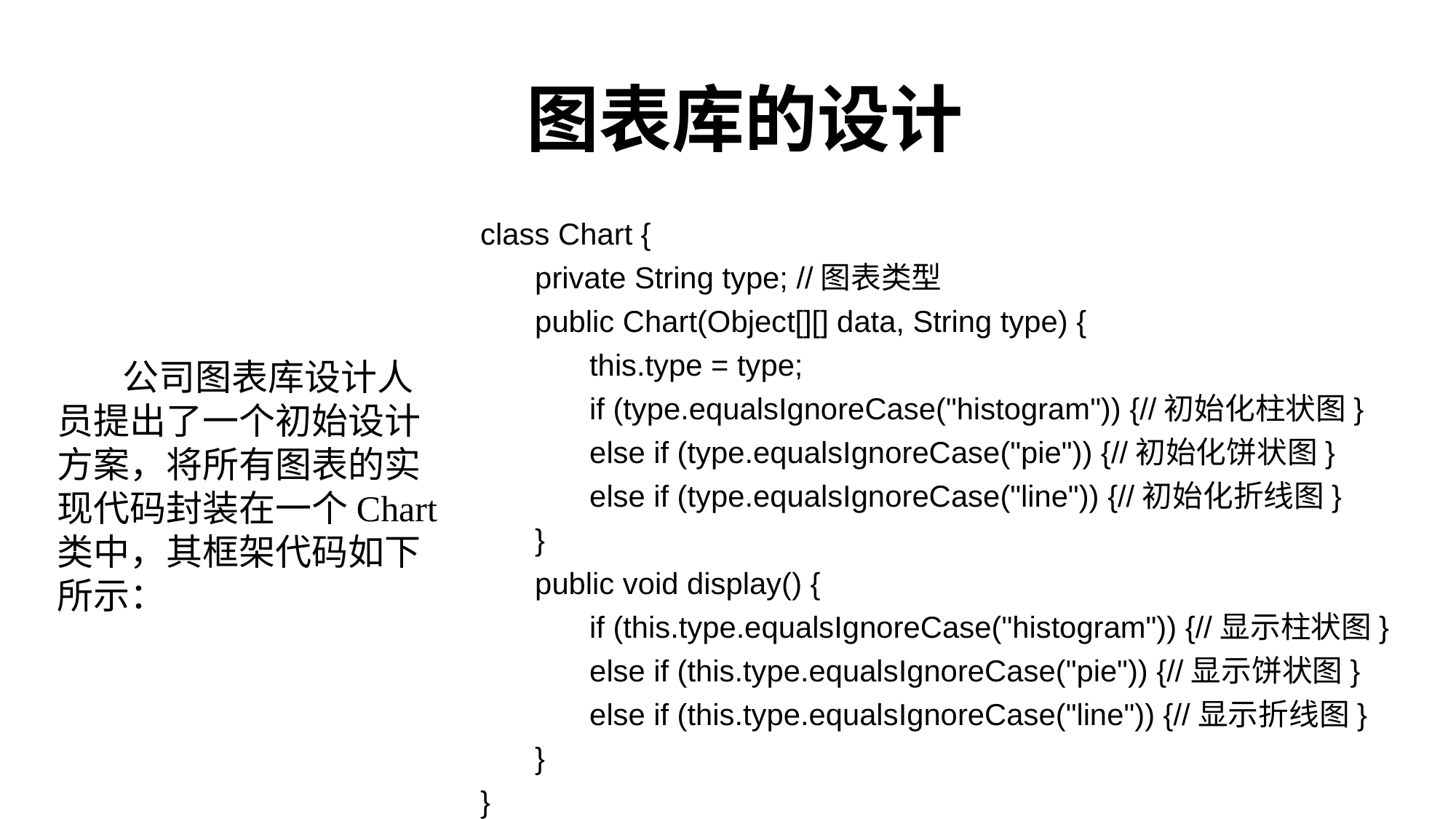

# 图表库的设计
class Chart {
private String type; //图表类型
public Chart(Object[][] data, String type) {
this.type = type;
if (type.equalsIgnoreCase("histogram")) {//初始化柱状图}
else if (type.equalsIgnoreCase("pie")) {//初始化饼状图}
else if (type.equalsIgnoreCase("line")) {//初始化折线图}
}
public void display() {
if (this.type.equalsIgnoreCase("histogram")) {//显示柱状图}
else if (this.type.equalsIgnoreCase("pie")) {//显示饼状图}
else if (this.type.equalsIgnoreCase("line")) {//显示折线图}
}
}
       公司图表库设计人员提出了一个初始设计方案，将所有图表的实现代码封装在一个Chart类中，其框架代码如下所示：